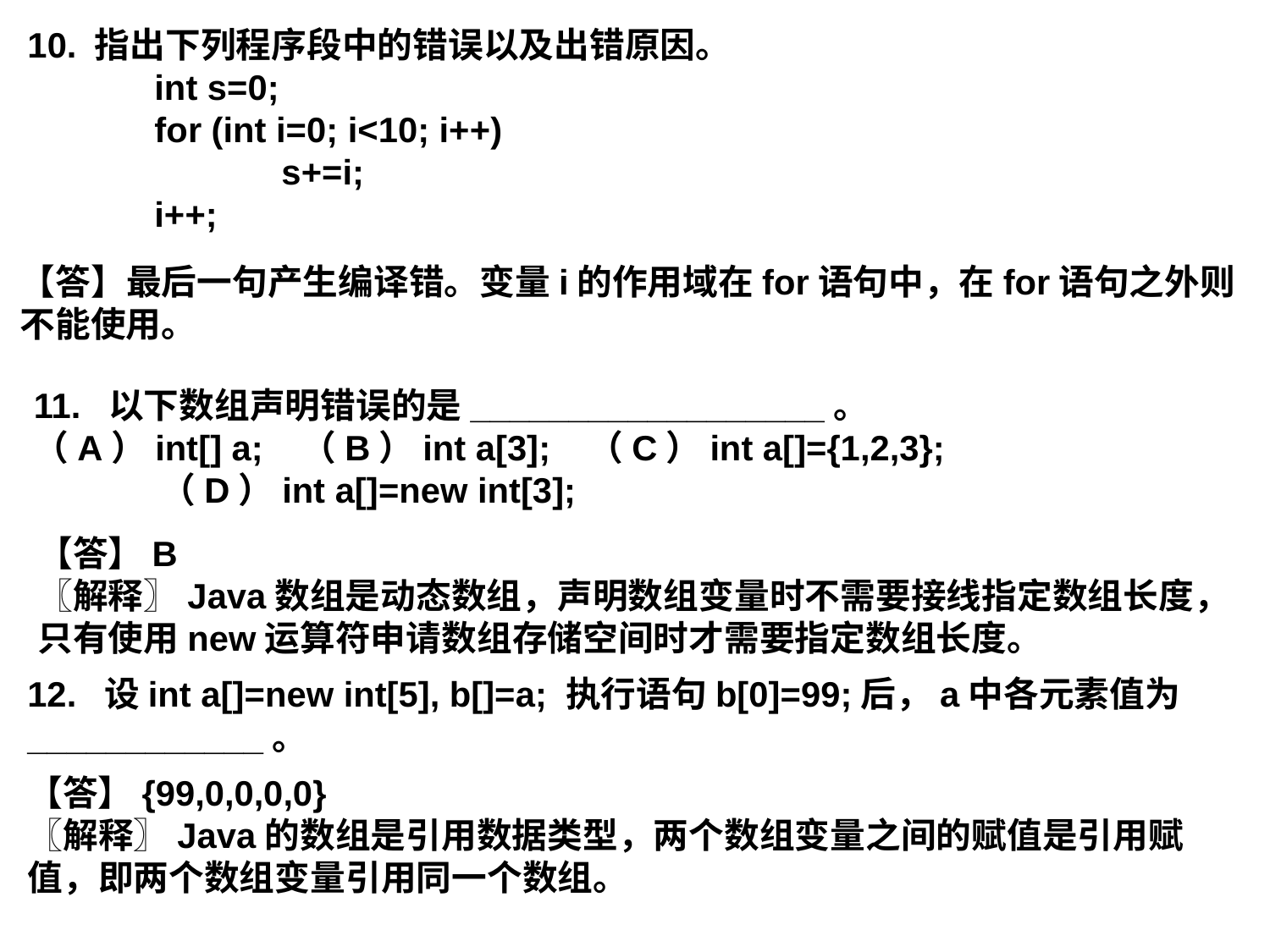

10. 指出下列程序段中的错误以及出错原因。
	int s=0;
	for (int i=0; i<10; i++)
    		s+=i;
	i++;
【答】最后一句产生编译错。变量i的作用域在for语句中，在for语句之外则不能使用。
11.  以下数组声明错误的是__________________。
（A）int[] a;   （B）int a[3];   （C）int a[]={1,2,3};  	（D）int a[]=new int[3];
【答】B
〖解释〗Java数组是动态数组，声明数组变量时不需要接线指定数组长度，只有使用new运算符申请数组存储空间时才需要指定数组长度。
12.  设int a[]=new int[5], b[]=a; 执行语句b[0]=99;后，a中各元素值为____________。
【答】{99,0,0,0,0}
〖解释〗Java的数组是引用数据类型，两个数组变量之间的赋值是引用赋值，即两个数组变量引用同一个数组。